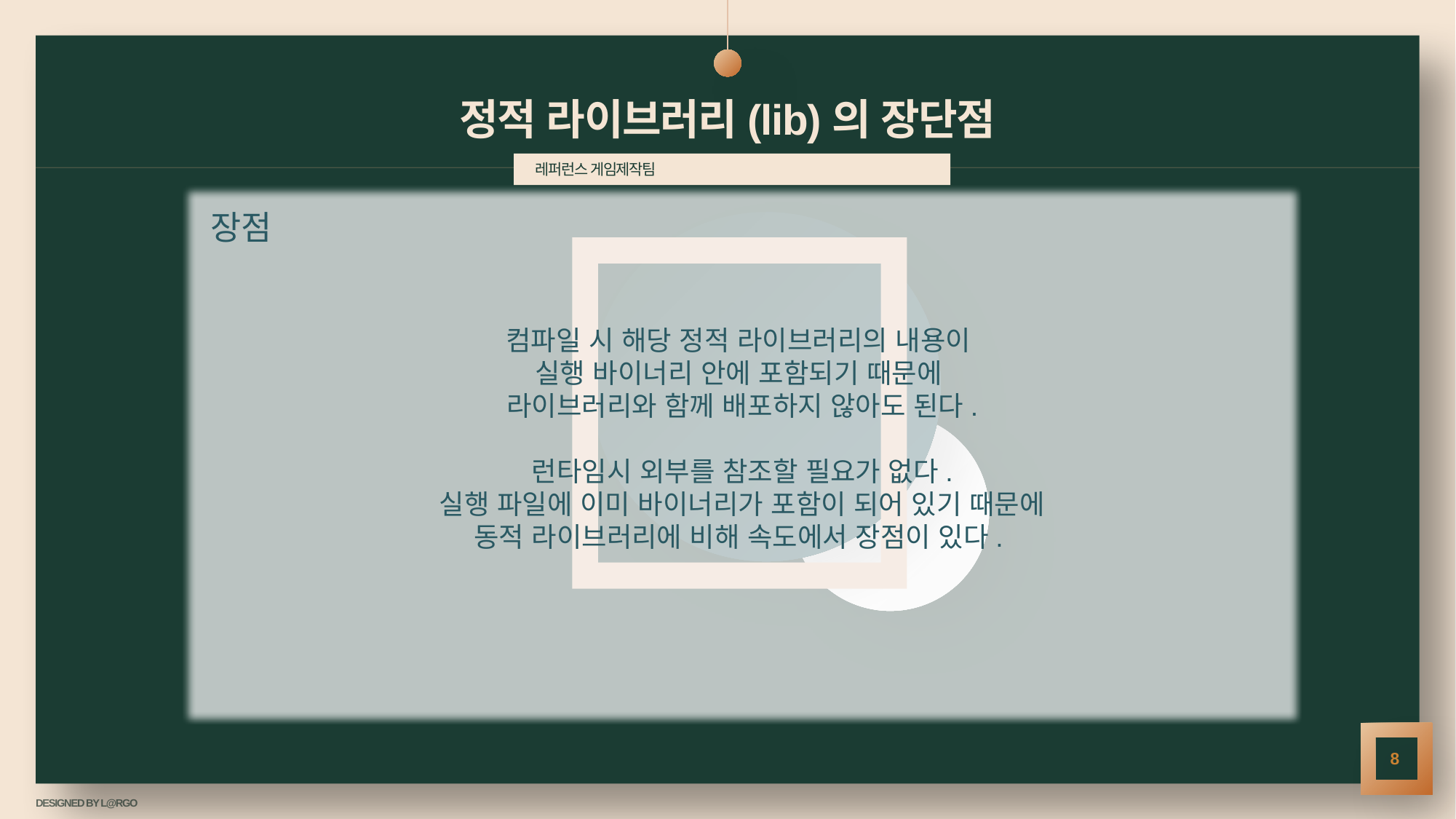

# 정적 라이브러리(lib)의 장단점
레퍼런스 게임제작팀

컴파일 시 해당 정적 라이브러리의 내용이
실행 바이너리 안에 포함되기 때문에
라이브러리와 함께 배포하지 않아도 된다.

런타임시 외부를 참조할 필요가 없다.
실행 파일에 이미 바이너리가 포함이 되어 있기 때문에
동적 라이브러리에 비해 속도에서 장점이 있다.

장점

8
DESIGNED BY L@RGO